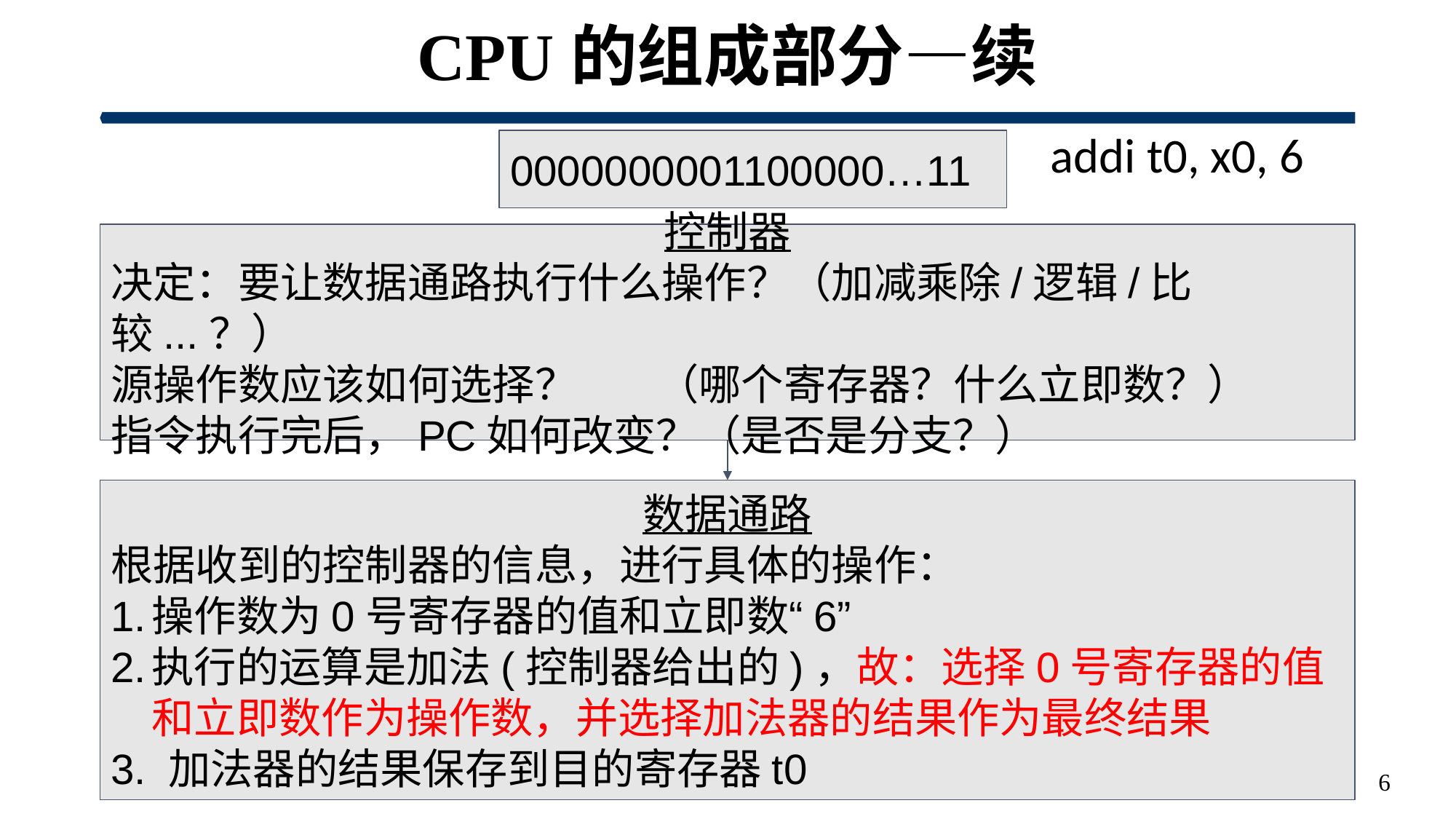

# CPU的组成部分—续
addi t0, x0, 6
0000000001100000…11
控制器
决定：要让数据通路执行什么操作？（加减乘除/逻辑/比较...？）
源操作数应该如何选择？	（哪个寄存器？什么立即数？）
指令执行完后，PC如何改变？（是否是分支？）
数据通路
根据收到的控制器的信息，进行具体的操作：
操作数为0号寄存器的值和立即数“6”
执行的运算是加法(控制器给出的)，故：选择0号寄存器的值和立即数作为操作数，并选择加法器的结果作为最终结果
3. 加法器的结果保存到目的寄存器t0
6